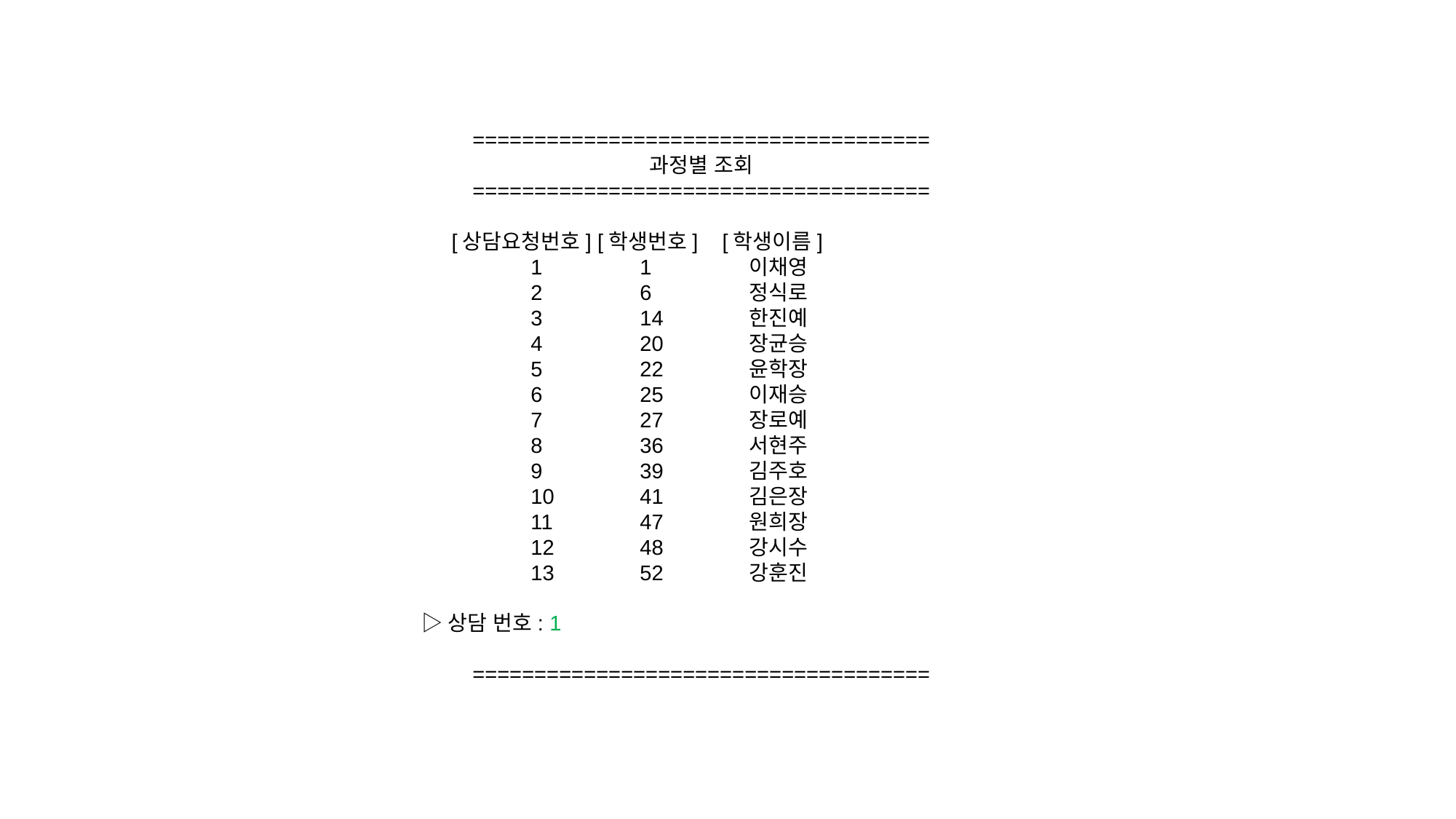

=====================================
과정별 조회
=====================================

     [상담요청번호] [학생번호]    [학생이름]
	1	1	이채영
	2	6	정식로
	3	14	한진예
	4	20	장균승
	5	22	윤학장
	6	25	이재승
	7	27	장로예
	8	36	서현주
	9	39	김주호
	10	41	김은장
	11	47	원희장
	12	48	강시수
	13	52	강훈진

▷상담 번호: 1

=====================================